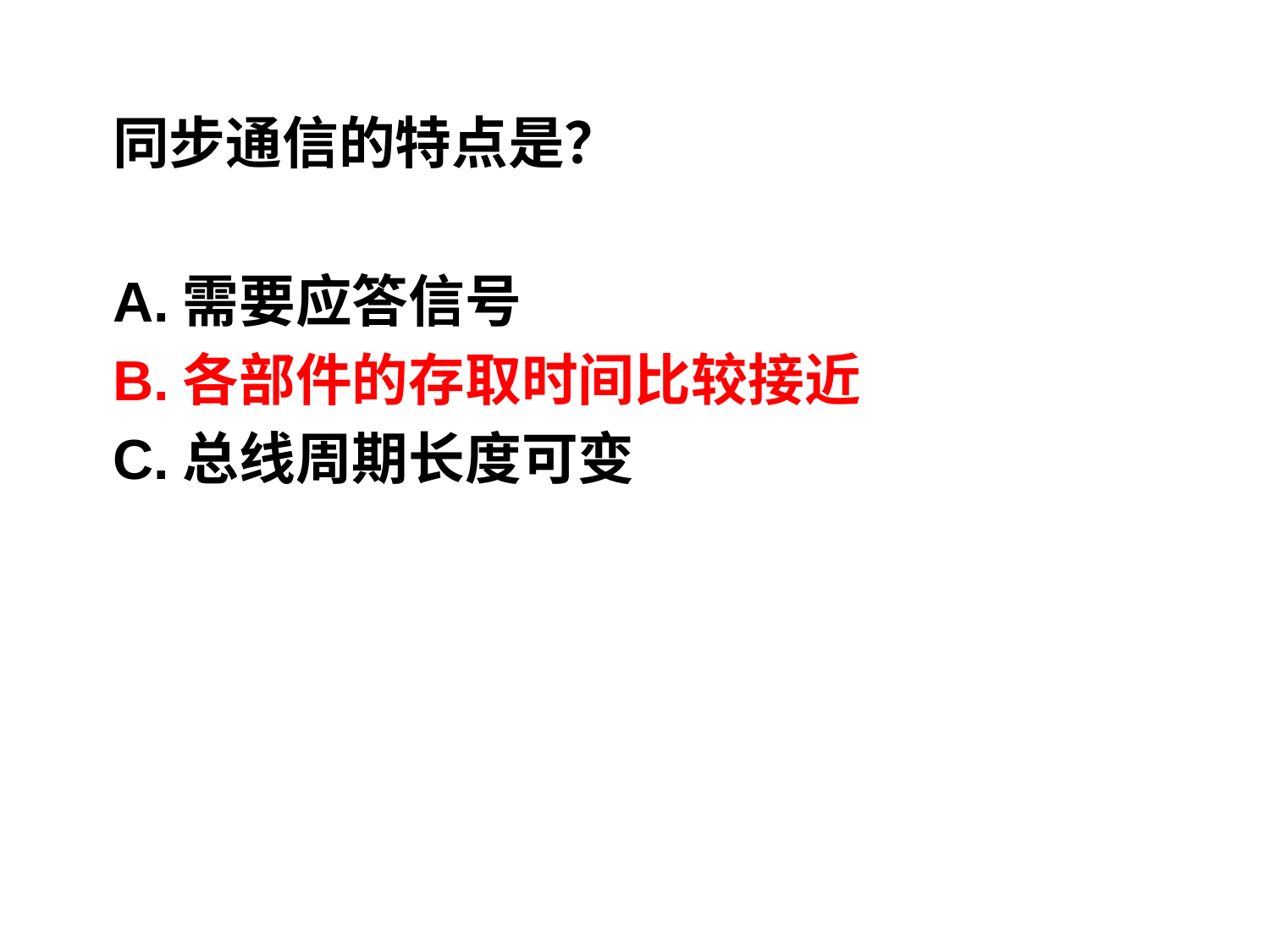

同步通信的特点是？

A.需要应答信号
B.各部件的存取时间比较接近
C.总线周期长度可变